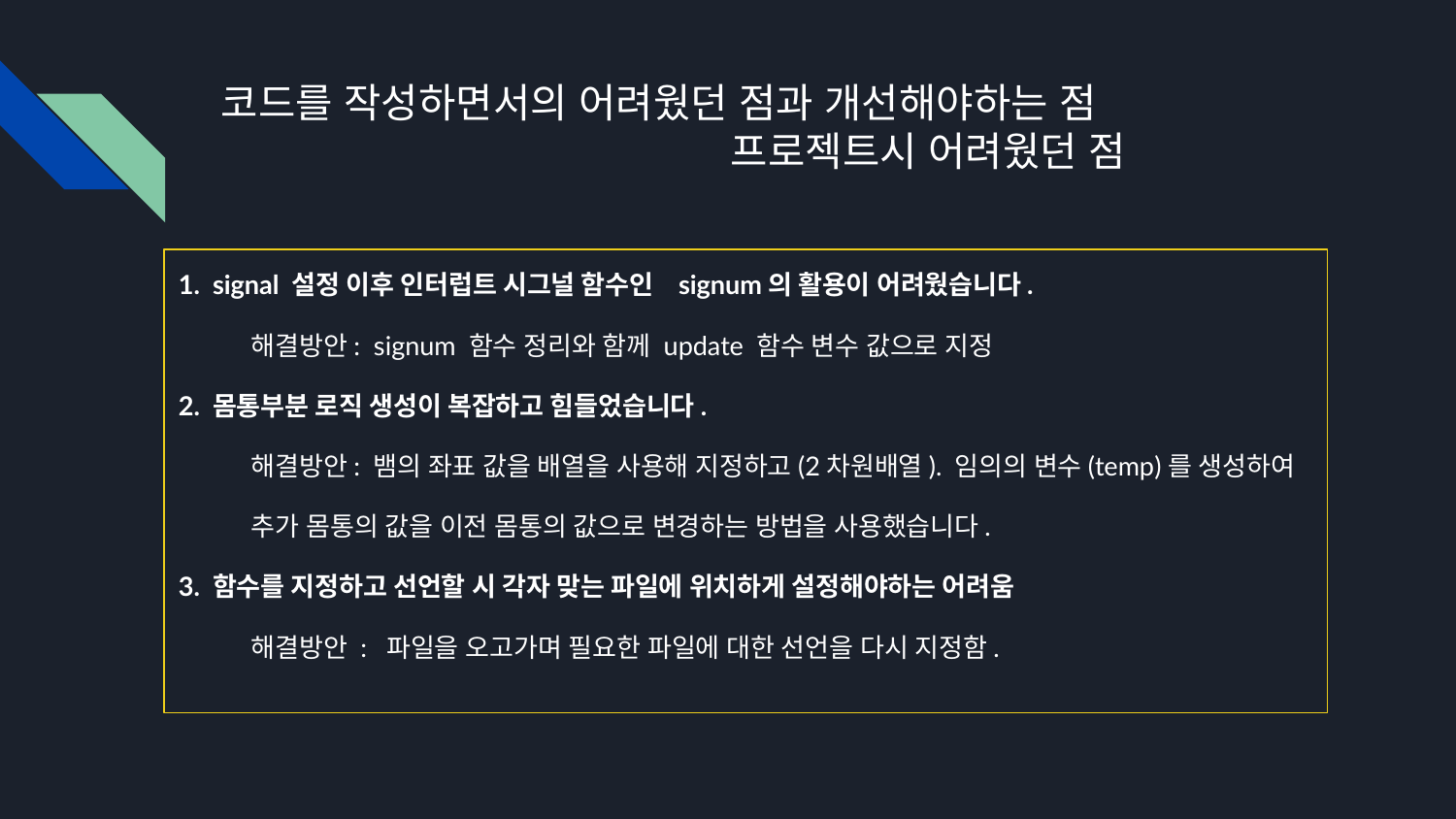

# 코드를 작성하면서의 어려웠던 점과 개선해야하는 점
			프로젝트시 어려웠던 점
1.  signal 설정 이후 인터럽트 시그널 함수인   signum의 활용이 어려웠습니다.
해결방안:  signum 함수 정리와 함께 update 함수 변수 값으로 지정
2. 몸통부분 로직 생성이 복잡하고 힘들었습니다.
해결방안: 뱀의 좌표 값을 배열을 사용해 지정하고(2차원배열). 임의의 변수(temp)를 생성하여
추가 몸통의 값을 이전 몸통의 값으로 변경하는 방법을 사용했습니다.
3. 함수를 지정하고 선언할 시 각자 맞는 파일에 위치하게 설정해야하는 어려움
해결방안 :  파일을 오고가며 필요한 파일에 대한 선언을 다시 지정함.